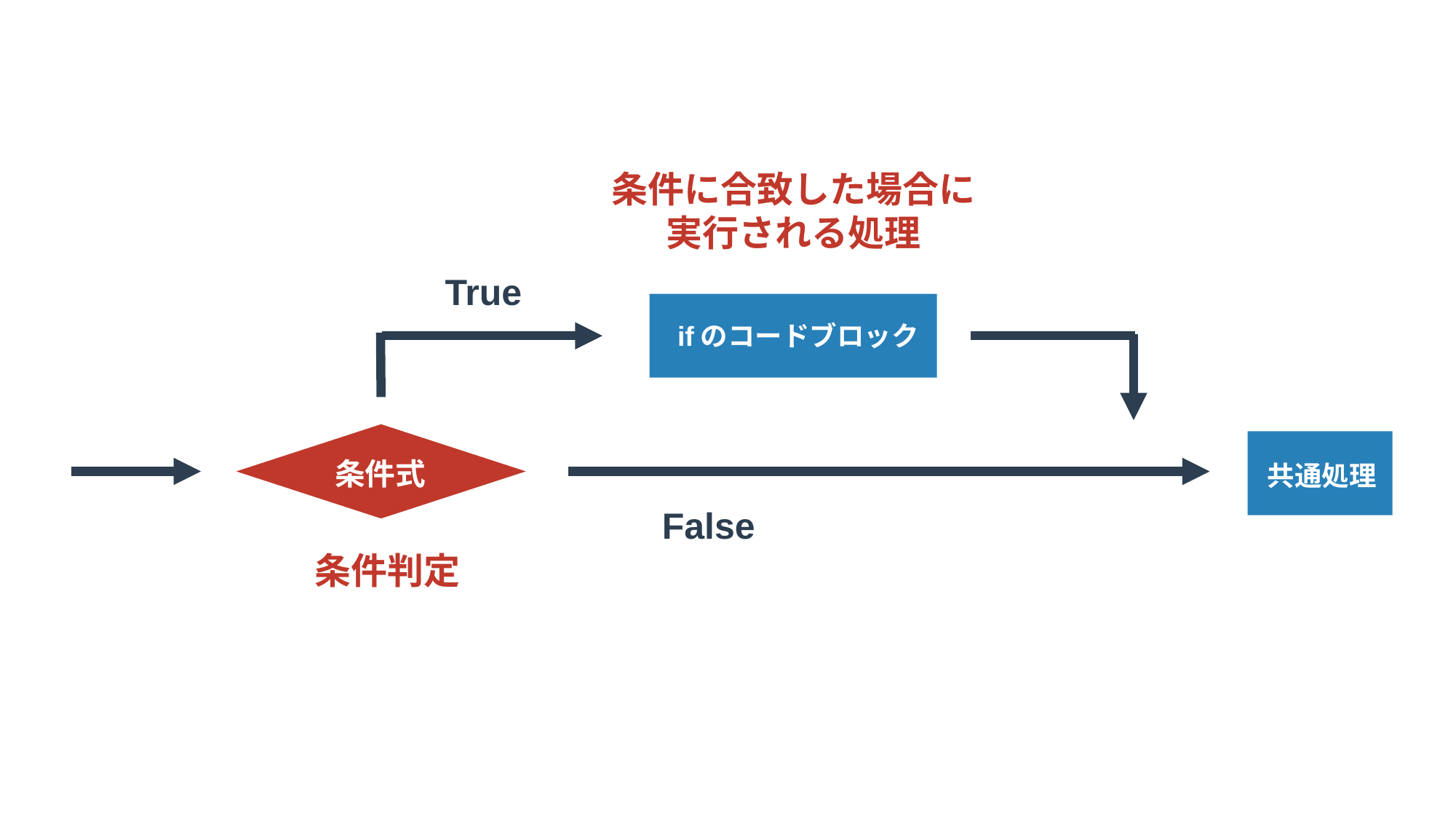

条件に合致した場合に
実行される処理
True

ifのコードブロック

条件式
共通処理
False
条件判定